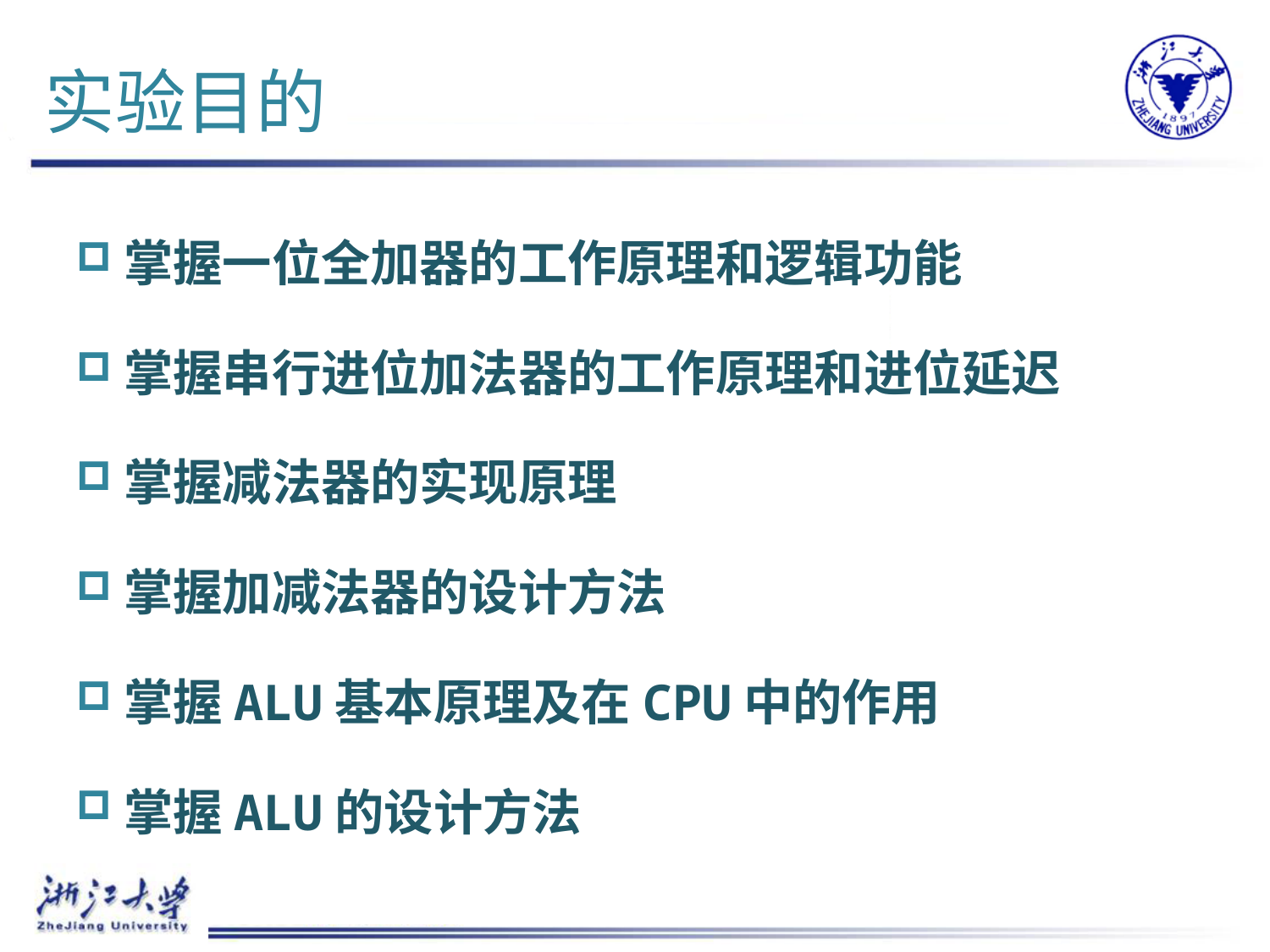

# 实验目的
掌握一位全加器的工作原理和逻辑功能
掌握串行进位加法器的工作原理和进位延迟
掌握减法器的实现原理
掌握加减法器的设计方法
掌握ALU基本原理及在CPU中的作用
掌握ALU的设计方法